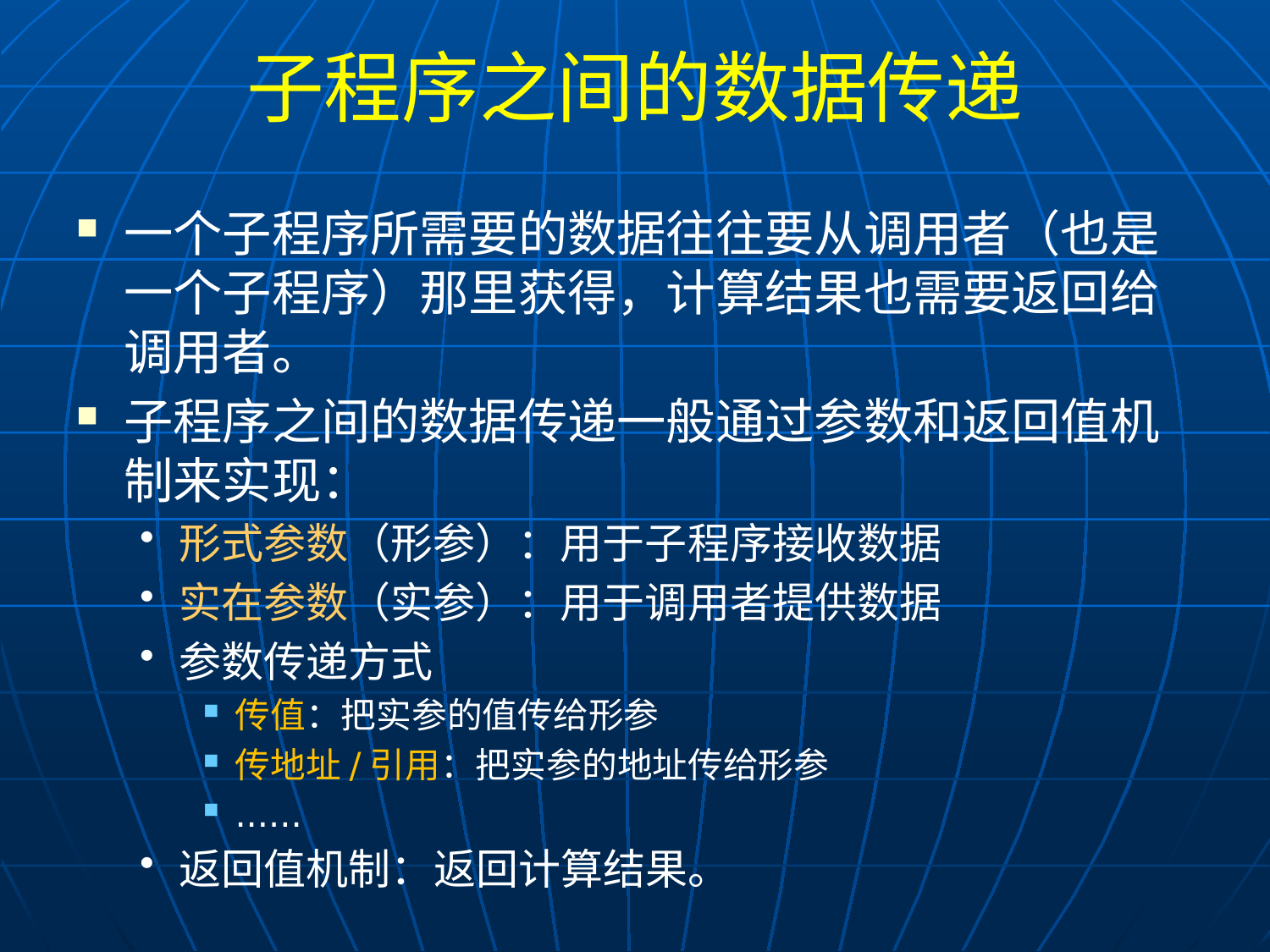

# 子程序之间的数据传递
一个子程序所需要的数据往往要从调用者（也是一个子程序）那里获得，计算结果也需要返回给调用者。
子程序之间的数据传递一般通过参数和返回值机制来实现：
形式参数（形参）：用于子程序接收数据
实在参数（实参）：用于调用者提供数据
参数传递方式
传值：把实参的值传给形参
传地址/引用：把实参的地址传给形参
......
返回值机制：返回计算结果。